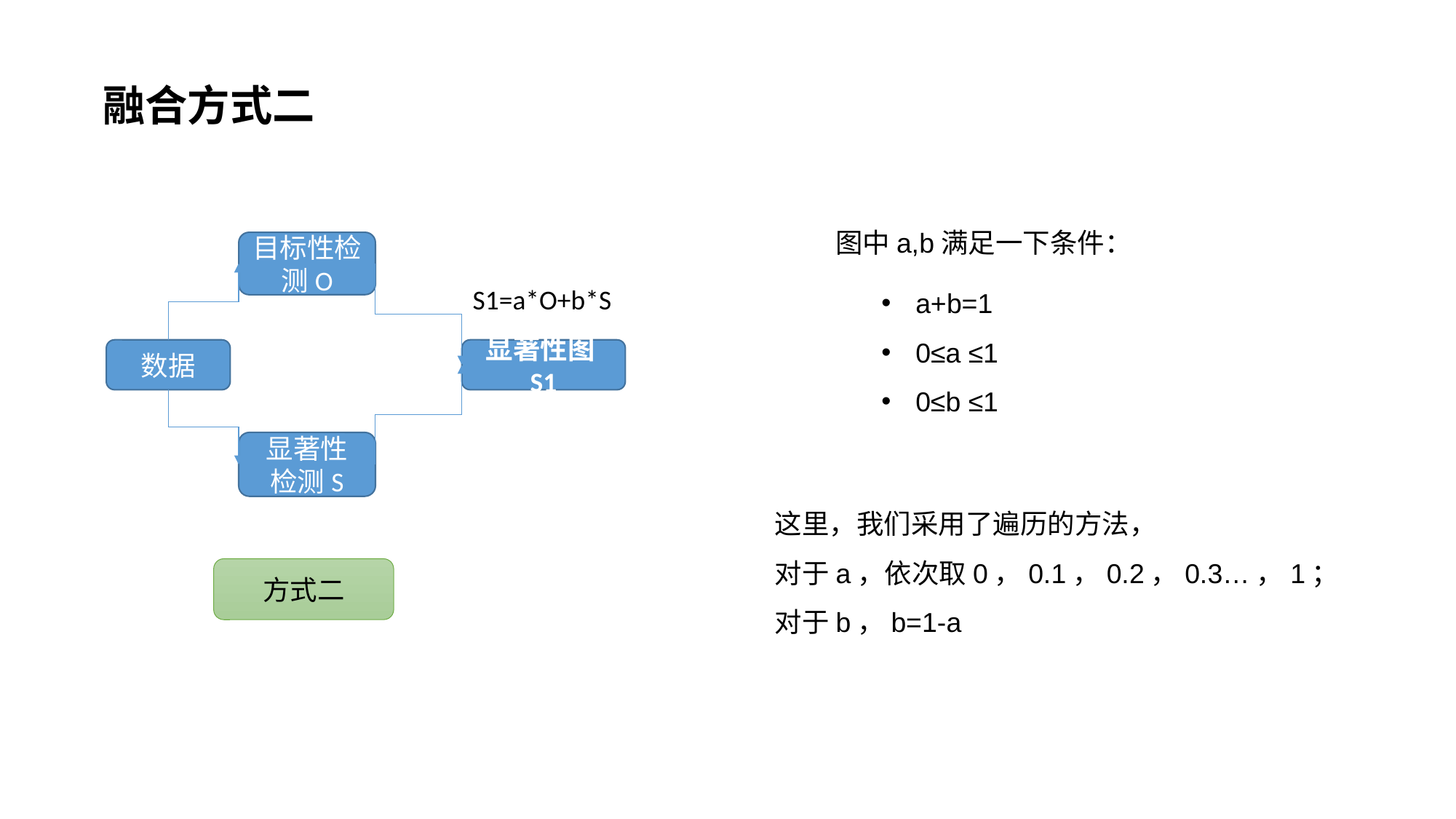

融合方式二
图中a,b满足一下条件：
a+b=1
0≤a ≤1
0≤b ≤1
目标性检测O
S1=a*O+b*S
显著性图S1
数据
显著性检测S
方式二
这里，我们采用了遍历的方法，
对于a，依次取0，0.1，0.2，0.3…，1；
对于b，b=1-a